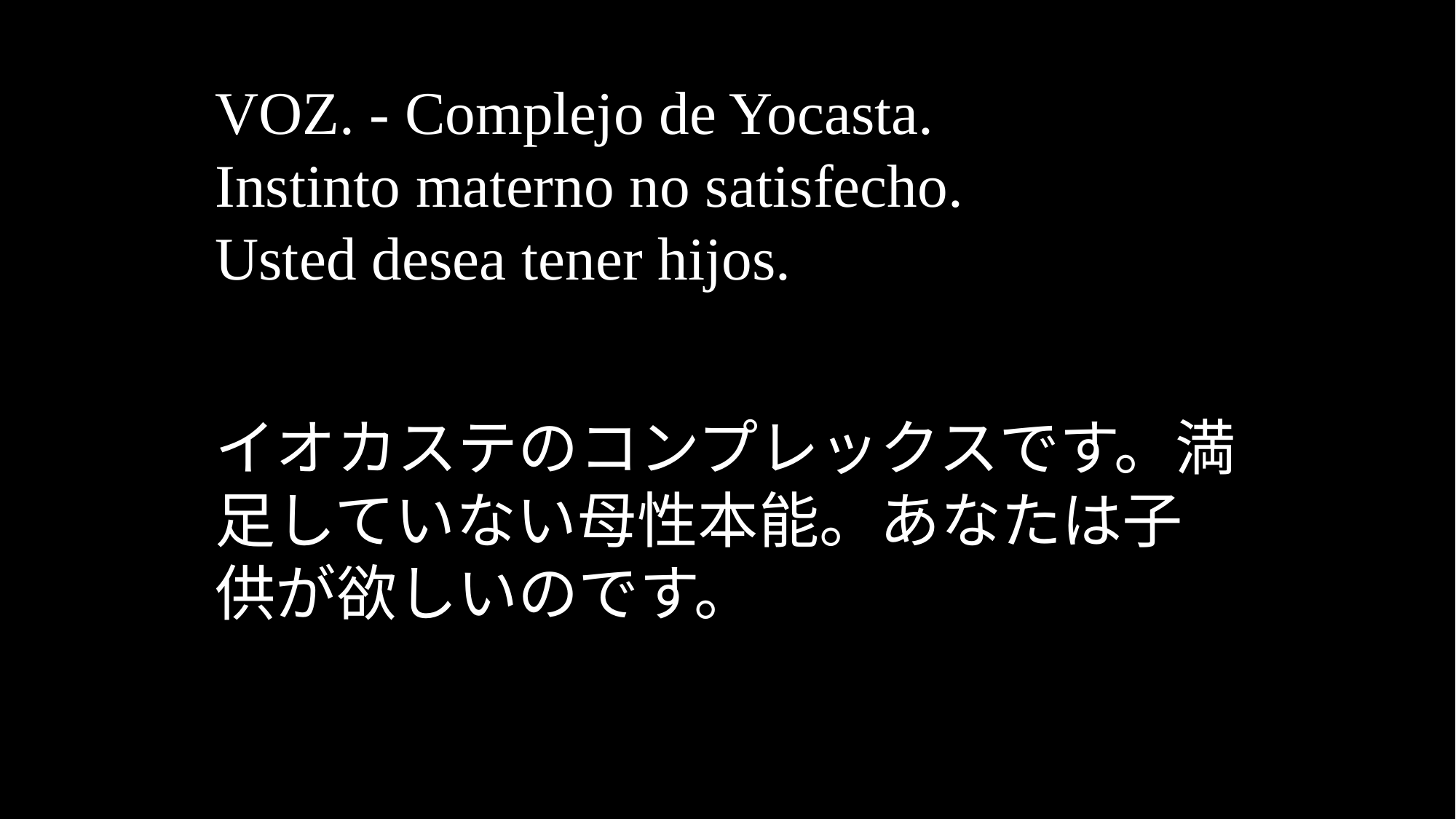

VOZ. - Complejo de Yocasta. Instinto materno no satisfecho. Usted desea tener hijos.

イオカステのコンプレックスです。満足していない母性本能。あなたは子供が欲しいのです。